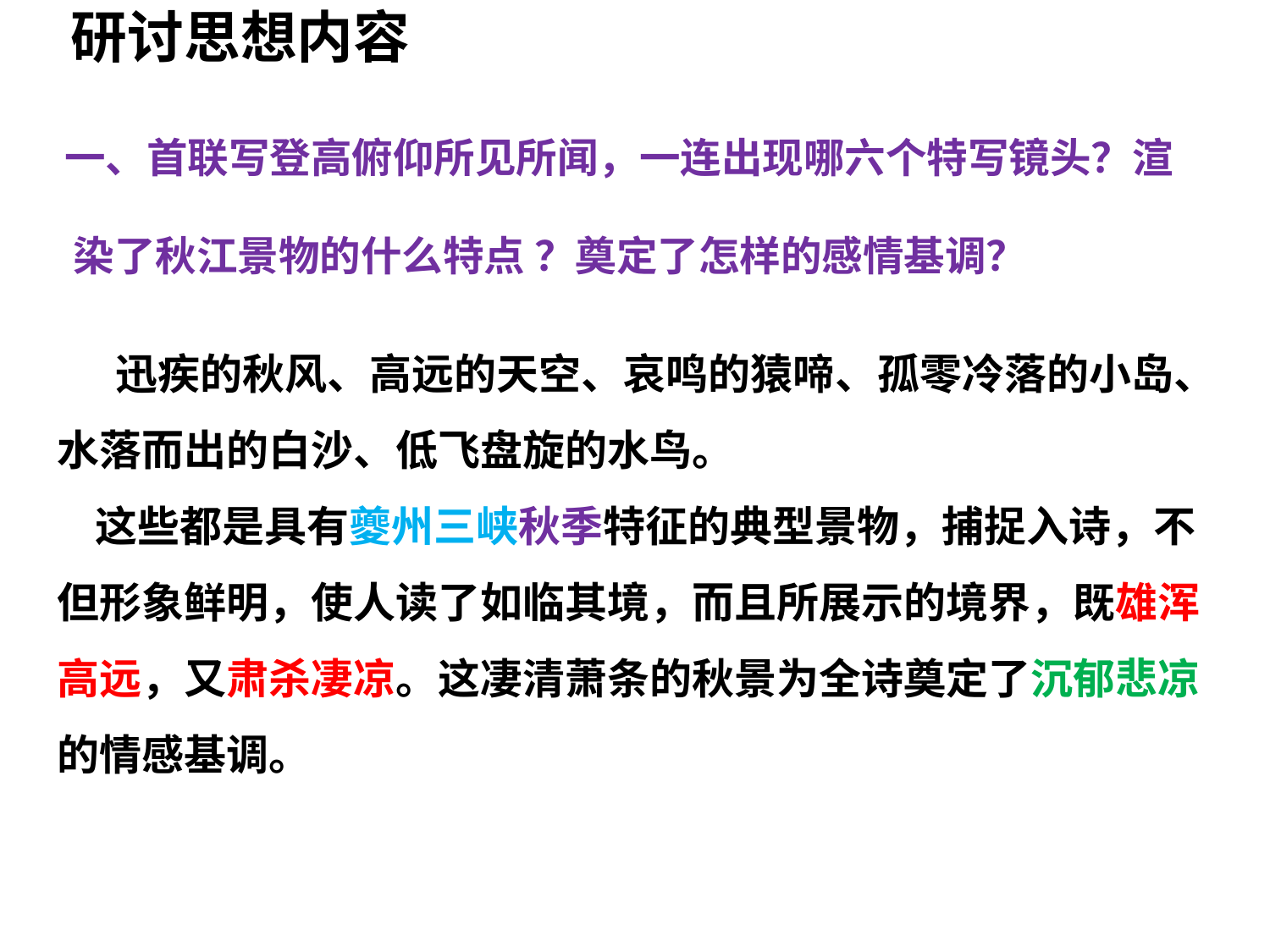

# 研讨思想内容
   一、首联写登高俯仰所见所闻，一连出现哪六个特写镜头？渲染了秋江景物的什么特点 ？奠定了怎样的感情基调？
     迅疾的秋风、高远的天空、哀鸣的猿啼、孤零冷落的小岛、水落而出的白沙、低飞盘旋的水鸟。
    这些都是具有夔州三峡秋季特征的典型景物，捕捉入诗，不但形象鲜明，使人读了如临其境，而且所展示的境界，既雄浑高远，又肃杀凄凉。这凄清萧条的秋景为全诗奠定了沉郁悲凉的情感基调。